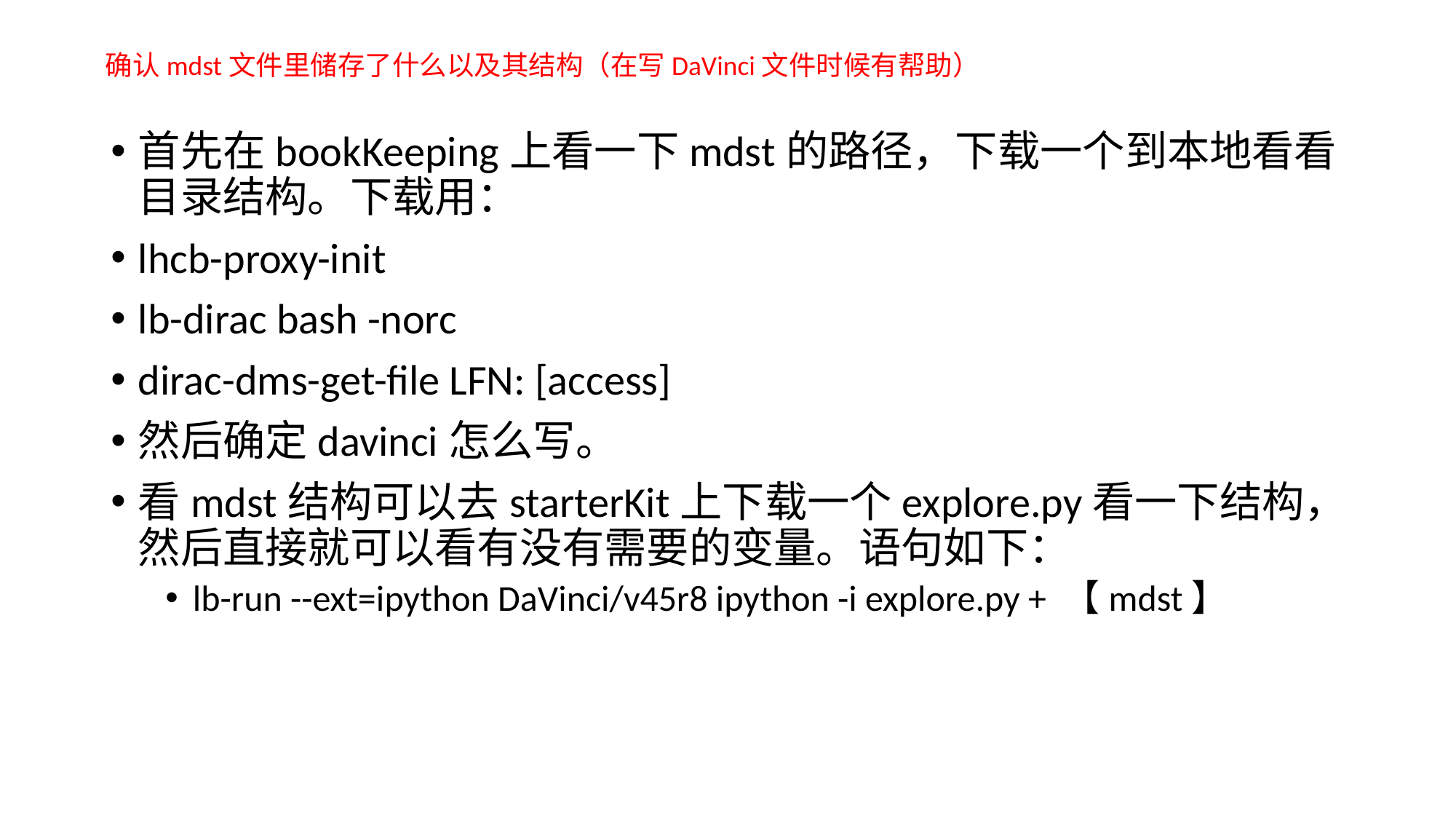

确认mdst文件里储存了什么以及其结构（在写DaVinci文件时候有帮助）
首先在bookKeeping上看一下mdst的路径，下载一个到本地看看目录结构。下载用：
lhcb-proxy-init
lb-dirac bash -norc
dirac-dms-get-file LFN: [access]
然后确定davinci怎么写。
看mdst结构可以去starterKit上下载一个explore.py看一下结构，然后直接就可以看有没有需要的变量。语句如下：
lb-run --ext=ipython DaVinci/v45r8 ipython -i explore.py + 【mdst】